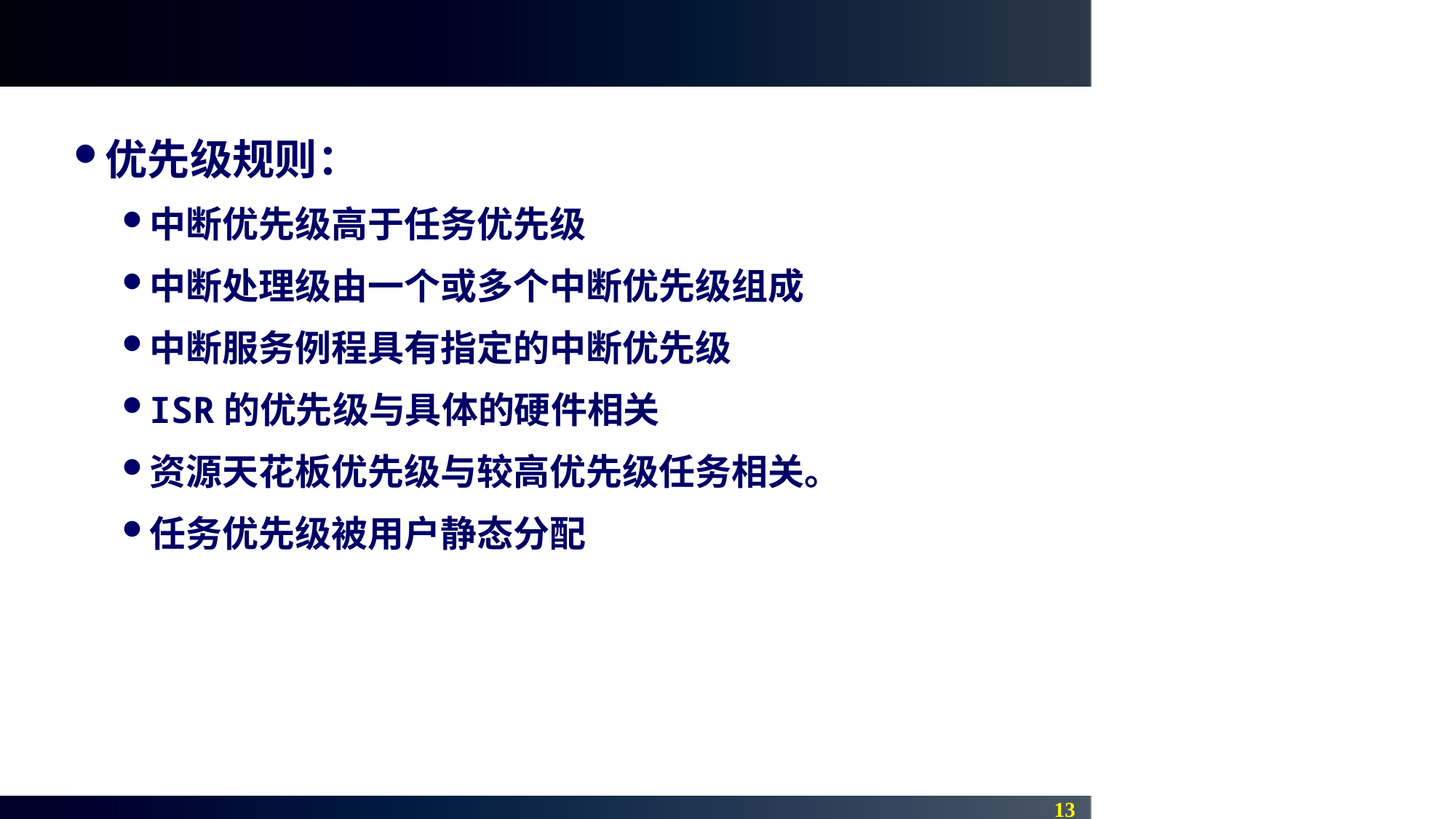

优先级规则：
中断优先级高于任务优先级
中断处理级由一个或多个中断优先级组成
中断服务例程具有指定的中断优先级
ISR的优先级与具体的硬件相关
资源天花板优先级与较高优先级任务相关。
任务优先级被用户静态分配